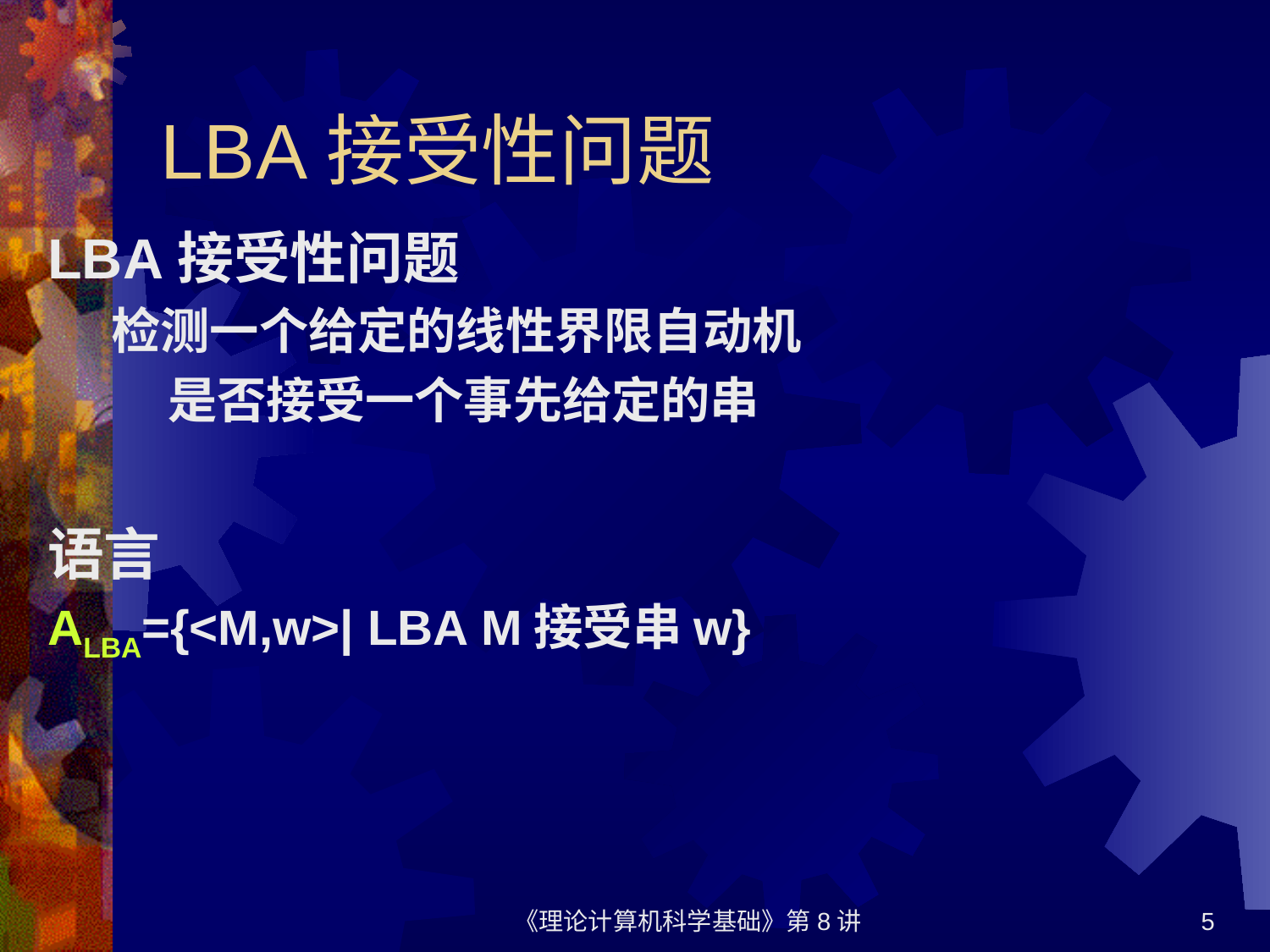

# LBA接受性问题
LBA接受性问题
检测一个给定的线性界限自动机
    是否接受一个事先给定的串

语言
ALBA={<M,w>| LBA M接受串w}
《理论计算机科学基础》第8讲
5